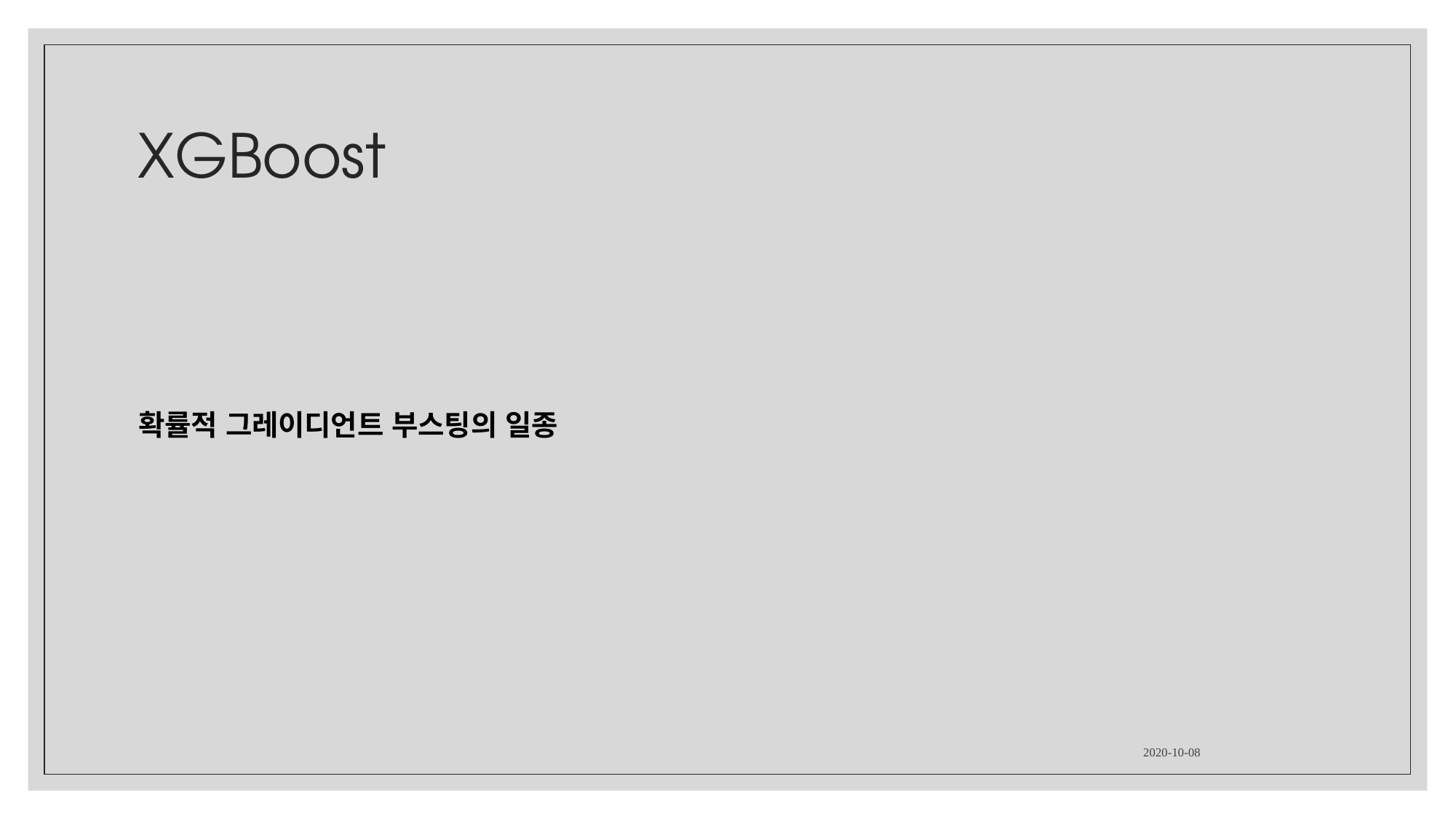

# XGBoost
확률적 그레이디언트 부스팅의 일종

2020-10-08